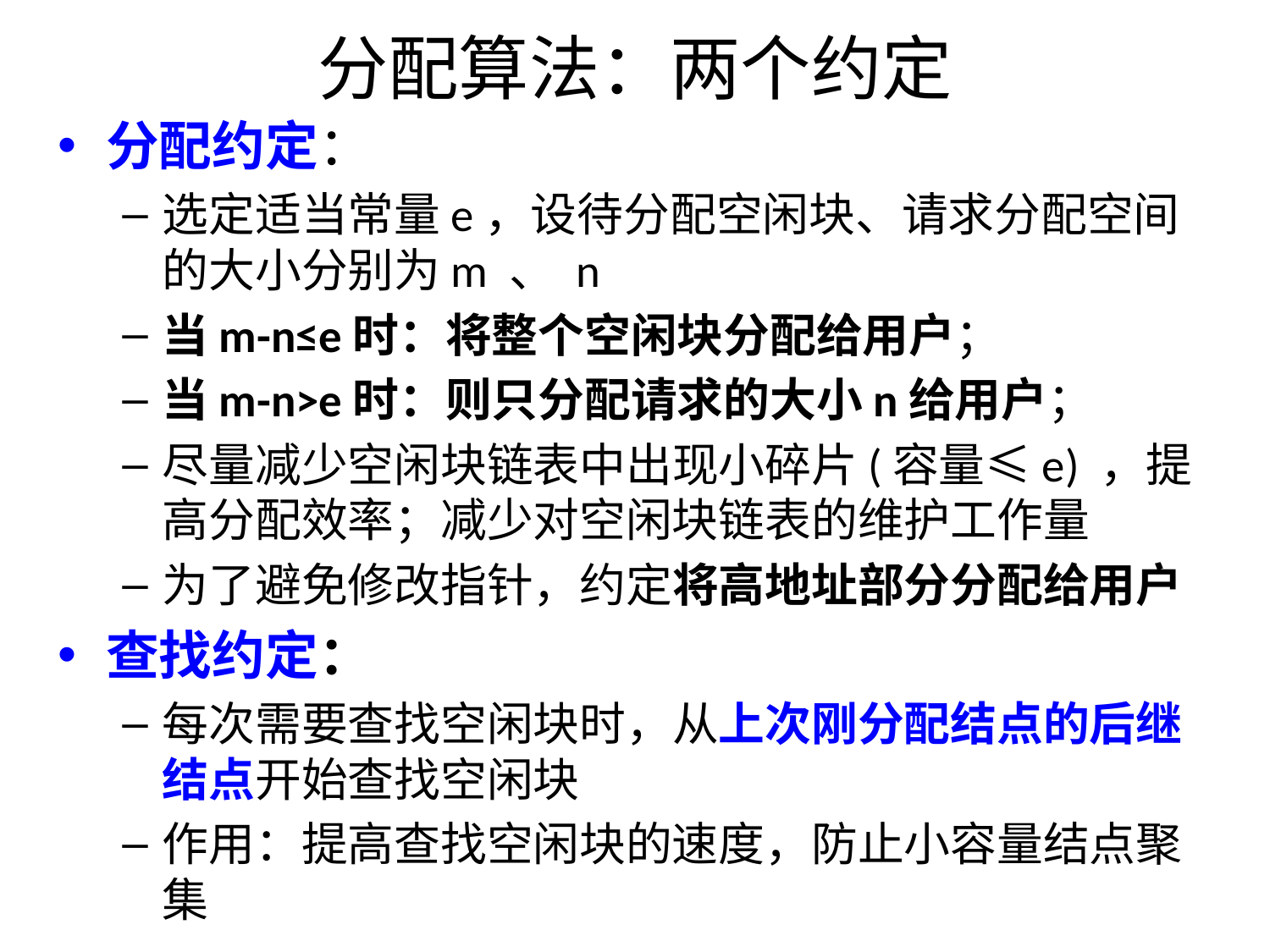

# 分配算法：两个约定
分配约定：
选定适当常量e，设待分配空闲块、请求分配空间的大小分别为m 、 n
当m-n≤e时：将整个空闲块分配给用户；
当m-n>e时：则只分配请求的大小n给用户；
尽量减少空闲块链表中出现小碎片(容量≤e) ，提高分配效率；减少对空闲块链表的维护工作量
为了避免修改指针，约定将高地址部分分配给用户
查找约定：
每次需要查找空闲块时，从上次刚分配结点的后继结点开始查找空闲块
作用：提高查找空闲块的速度，防止小容量结点聚集